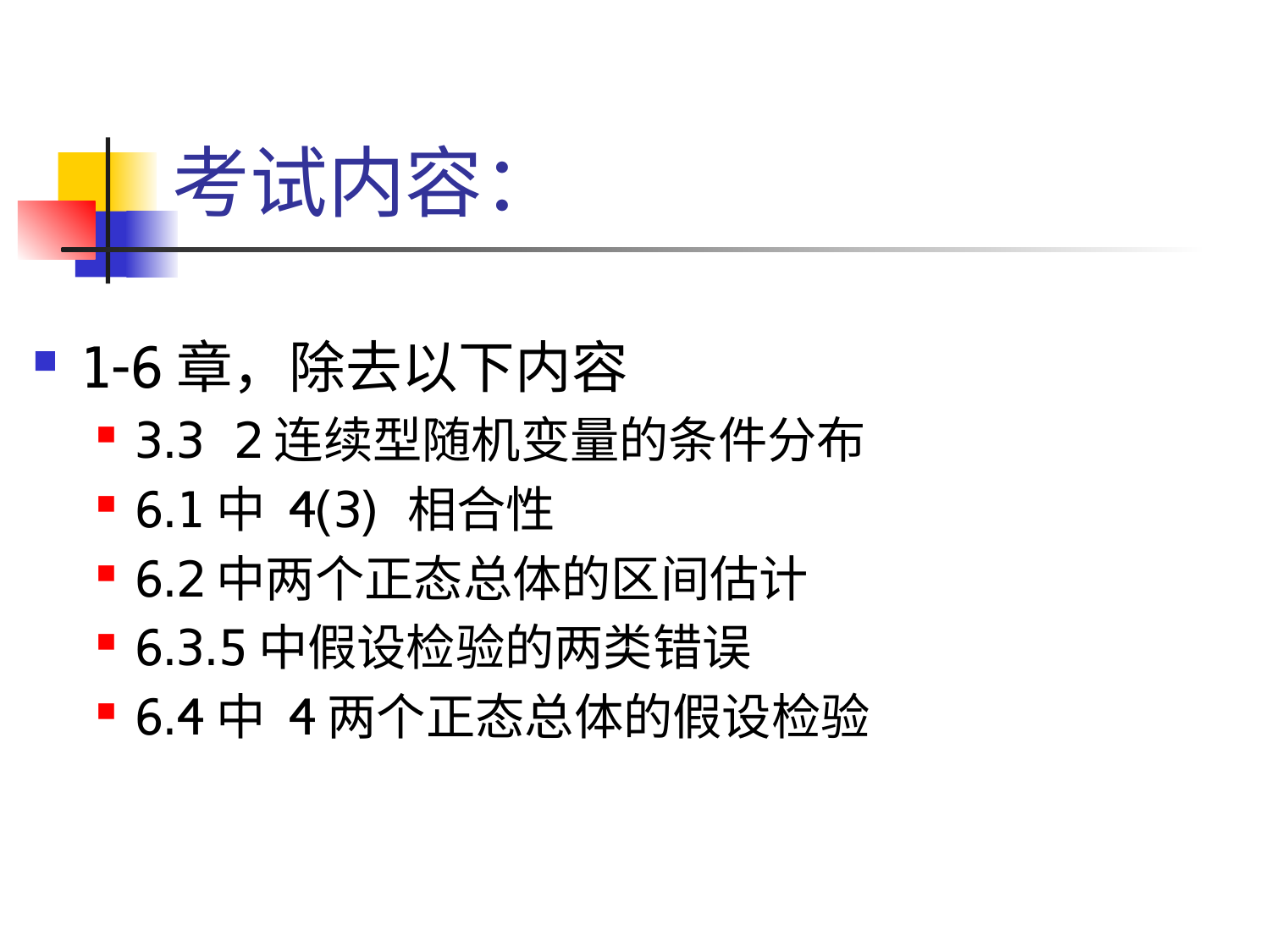

# 考试内容：

1-6章，除去以下内容
3.3  2连续型随机变量的条件分布
6.1中 4(3) 相合性
6.2中两个正态总体的区间估计
6.3.5中假设检验的两类错误
6.4中 4两个正态总体的假设检验